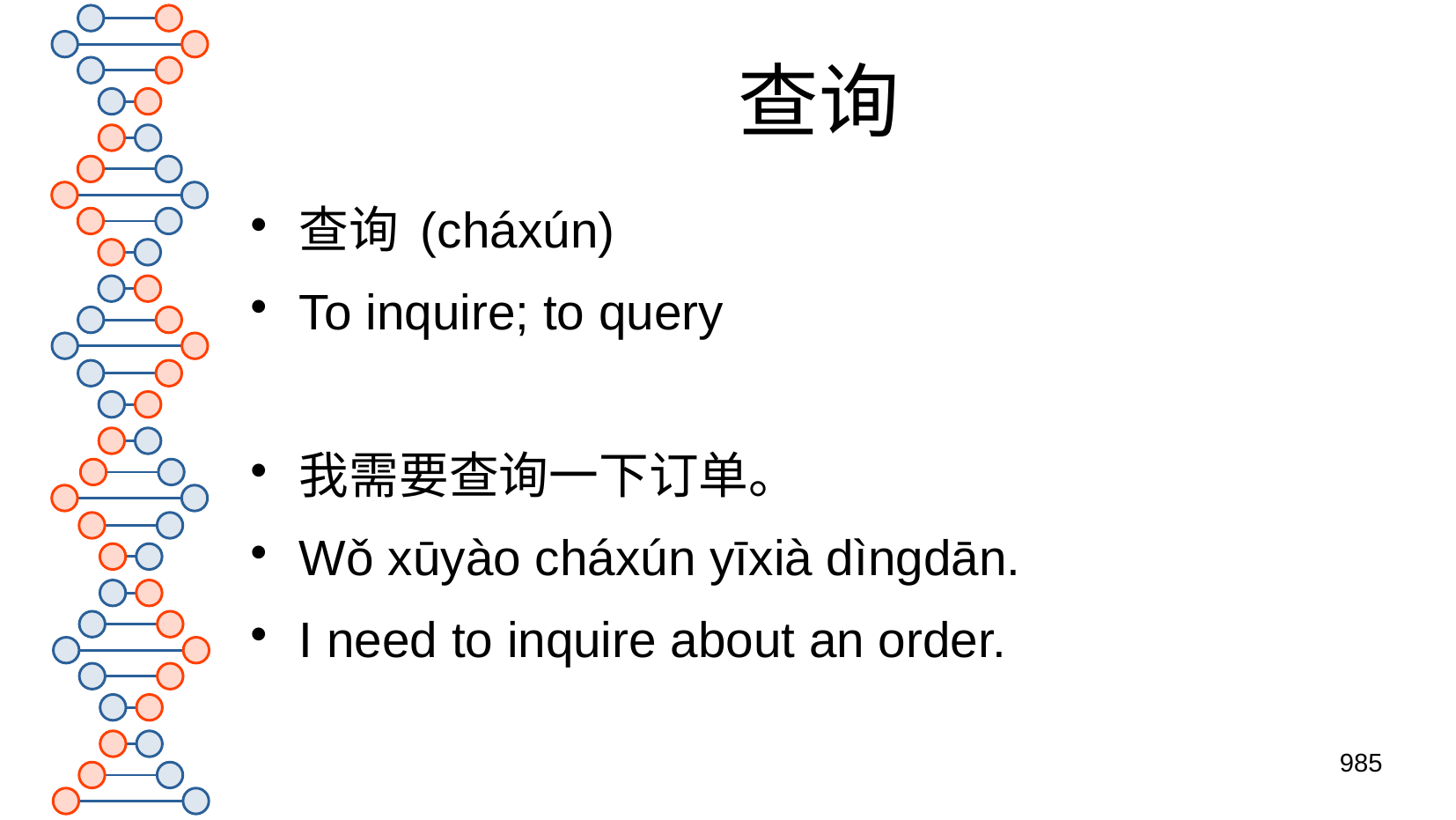

# 查询
查询 (cháxún)
To inquire; to query

我需要查询一下订单。
Wǒ xūyào cháxún yīxià dìngdān.
I need to inquire about an order.

985